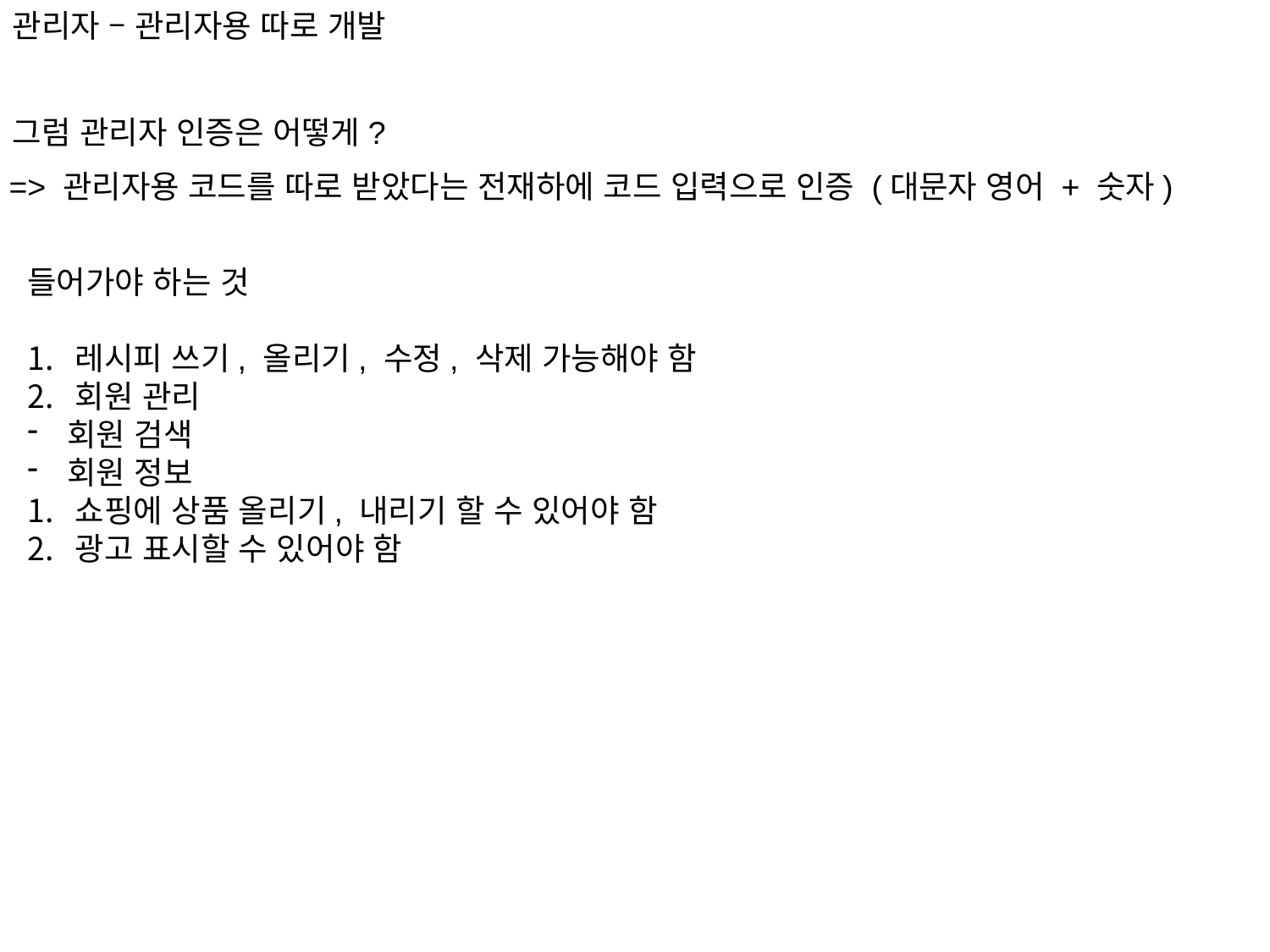

관리자 – 관리자용 따로 개발
그럼 관리자 인증은 어떻게?
=> 관리자용 코드를 따로 받았다는 전재하에 코드 입력으로 인증 (대문자 영어 + 숫자)
들어가야 하는 것

레시피 쓰기, 올리기, 수정, 삭제 가능해야 함
회원 관리
회원 검색
회원 정보
쇼핑에 상품 올리기, 내리기 할 수 있어야 함
광고 표시할 수 있어야 함